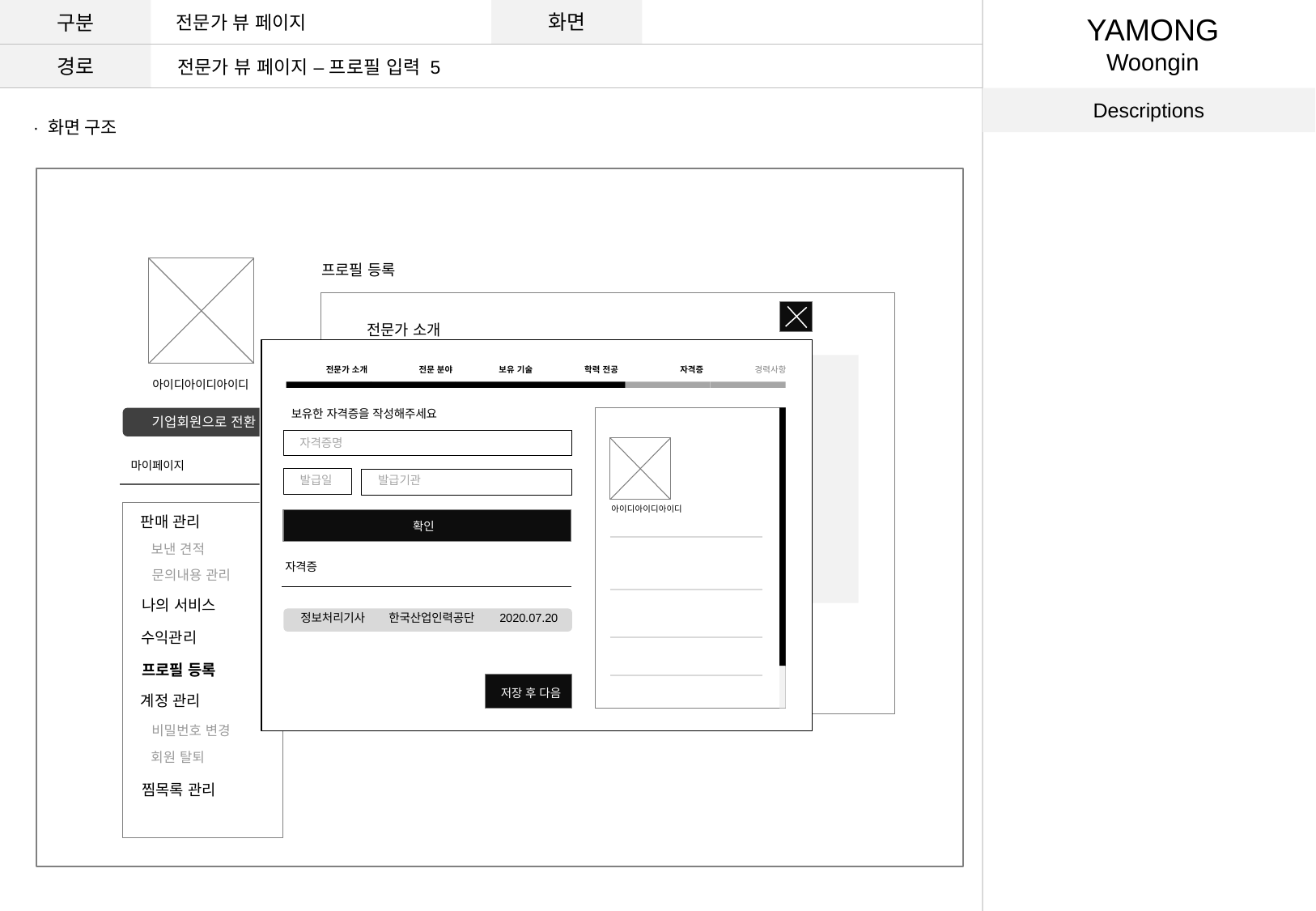

구분
화면
전문가 뷰 페이지
YAMONG
Woongin
경로
전문가 뷰 페이지 – 프로필 입력 5
Descriptions
· 화면 구조

프로필 등록

전문가 소개

+ 등록하기
전문가 소개
전문 분야
보유 기술
학력 전공
자격증
경력사항
아이디아이디아이디

보유한 자격증을 작성해주세요

기업회원으로 전환
자격증명

마이페이지
발급일
발급기관

아이디아이디아이디

판매 관리

확인
보낸 견적
자격증
문의내용 관리
나의 서비스
정보처리기사
한국산업인력공단
2020.07.20

수익관리
프로필 등록

저장 후 다음
계정 관리
비밀번호 변경
회원 탈퇴
찜목록 관리